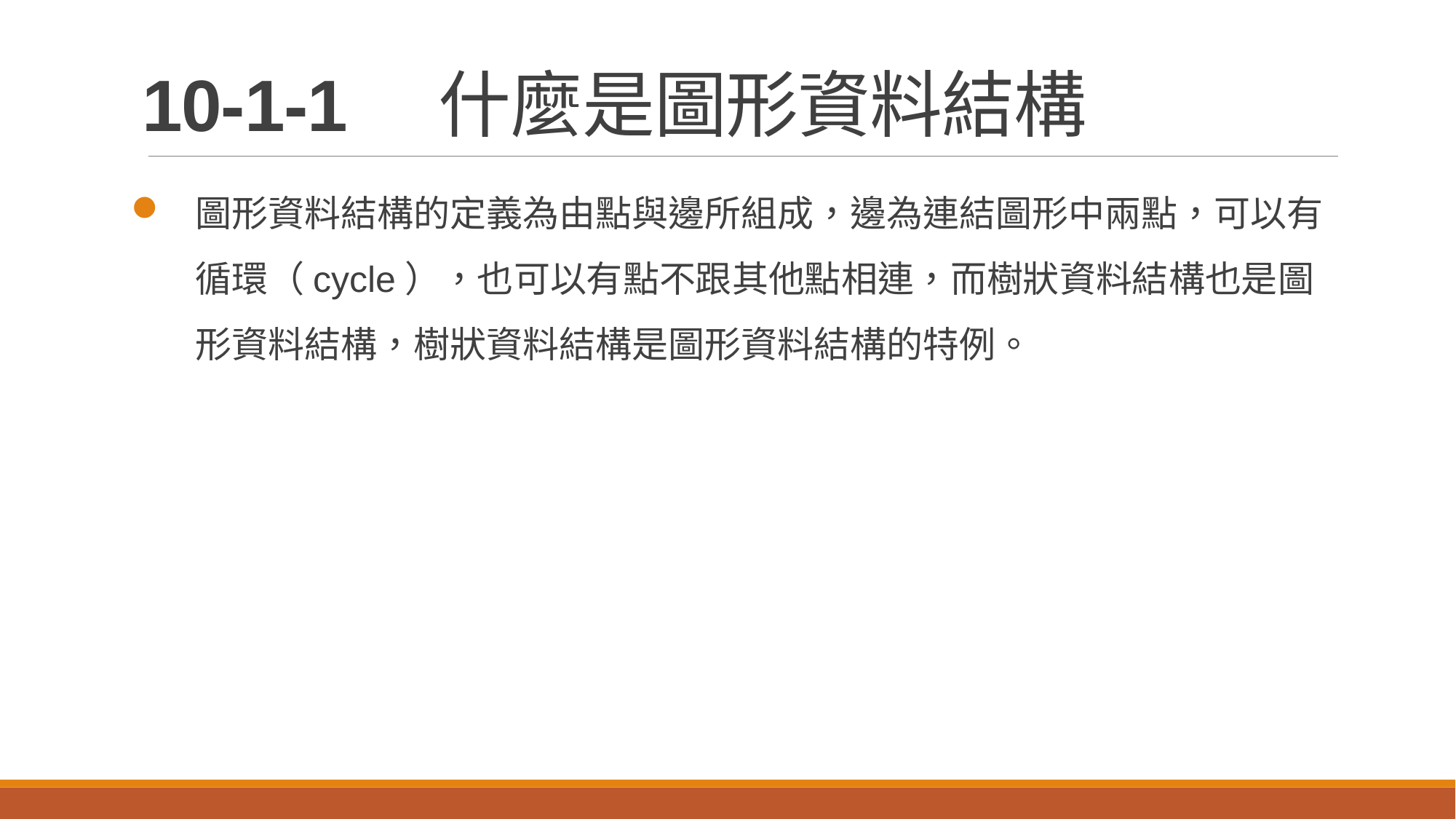

# 10-1-1　什麼是圖形資料結構
圖形資料結構的定義為由點與邊所組成，邊為連結圖形中兩點，可以有循環（cycle），也可以有點不跟其他點相連，而樹狀資料結構也是圖形資料結構，樹狀資料結構是圖形資料結構的特例。